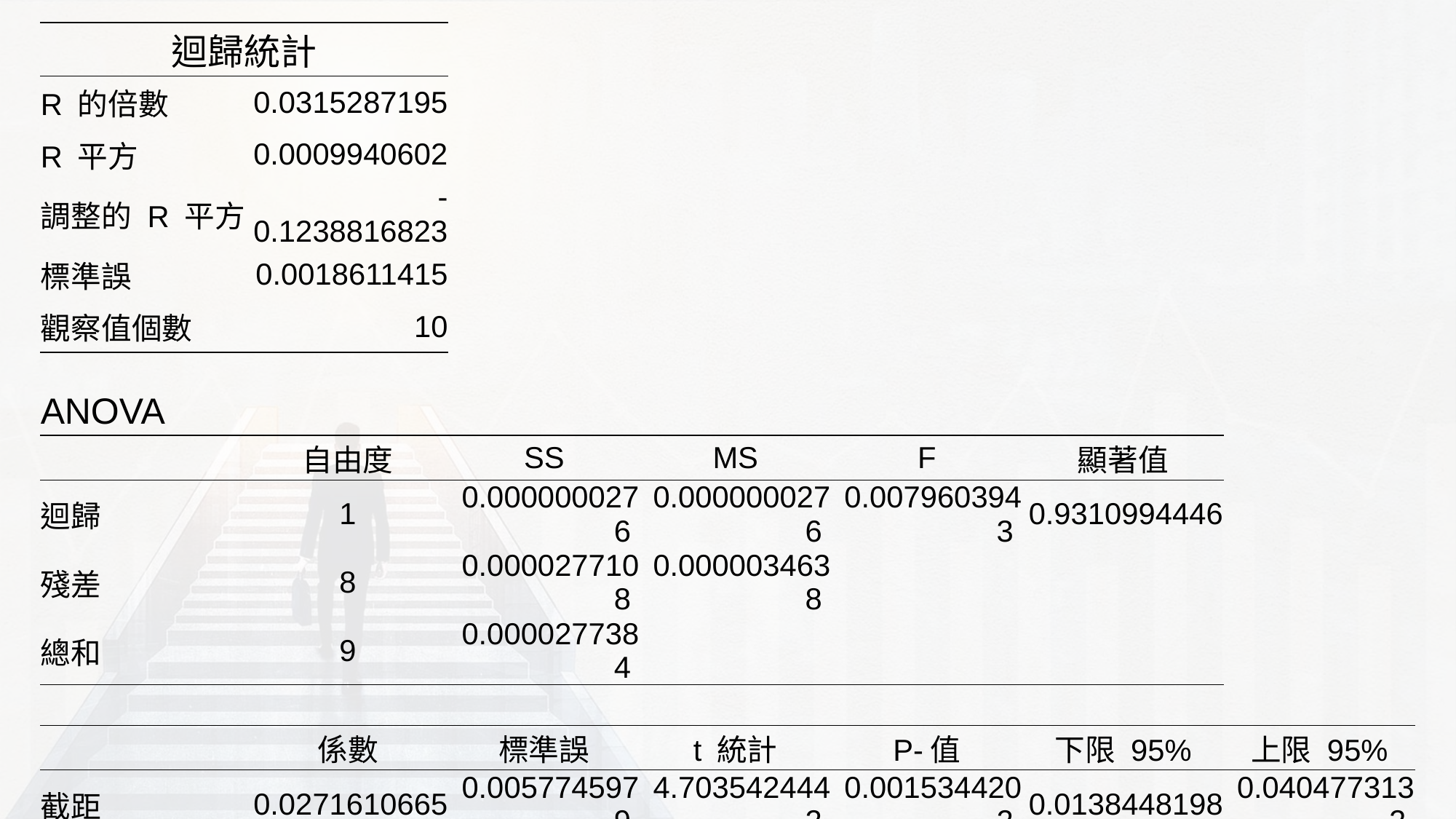

| 迴歸統計 |  |  |  |  |  |  |
| --- | --- | --- | --- | --- | --- | --- |
| R 的倍數 | 0.0315287195 |  |  |  |  |  |
| R 平方 | 0.0009940602 |  |  |  |  |  |
| 調整的 R 平方 | -0.1238816823 |  |  |  |  |  |
| 標準誤 | 0.0018611415 |  |  |  |  |  |
| 觀察值個數 | 10 |  |  |  |  |  |
|  |  |  |  |  |  |  |
| ANOVA |  |  |  |  |  |  |
|  | 自由度 | SS | MS | F | 顯著值 |  |
| 迴歸 | 1 | 0.0000000276 | 0.0000000276 | 0.0079603943 | 0.9310994446 |  |
| 殘差 | 8 | 0.0000277108 | 0.0000034638 |  |  |  |
| 總和 | 9 | 0.0000277384 |  |  |  |  |
|  |  |  |  |  |  |  |
|  | 係數 | 標準誤 | t 統計 | P-值 | 下限 95% | 上限 95% |
| 截距 | 0.0271610665 | 0.0057745979 | 4.7035424442 | 0.0015344202 | 0.0138448198 | 0.0404773132 |
| 基本工資(X) | 0.0000000237 | 0.0000002656 | 0.0892210421 | 0.9310994446 | -0.0000005888 | 0.0000006362 |